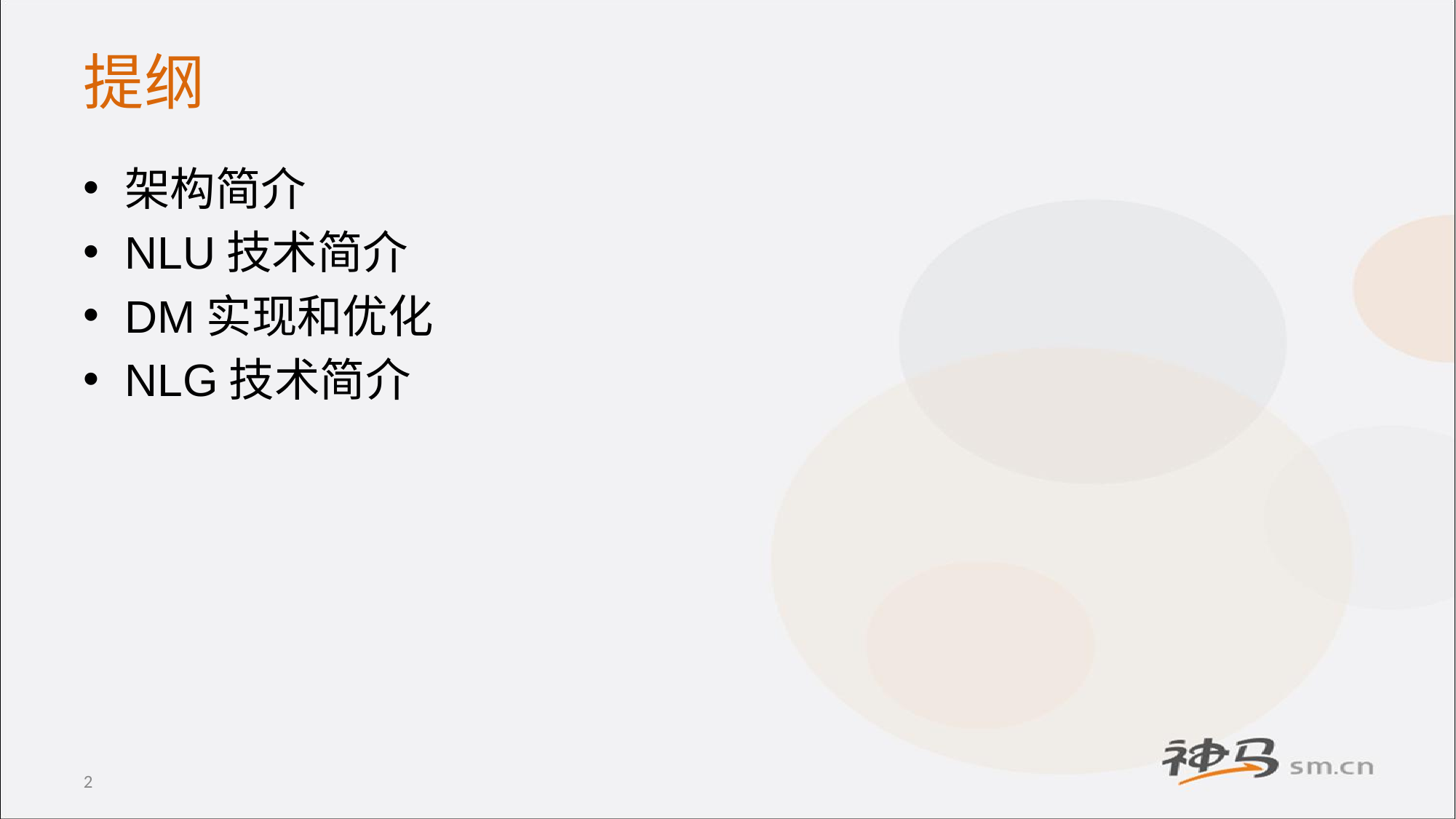

# 提纲
架构简介
NLU技术简介
DM实现和优化
NLG技术简介

2